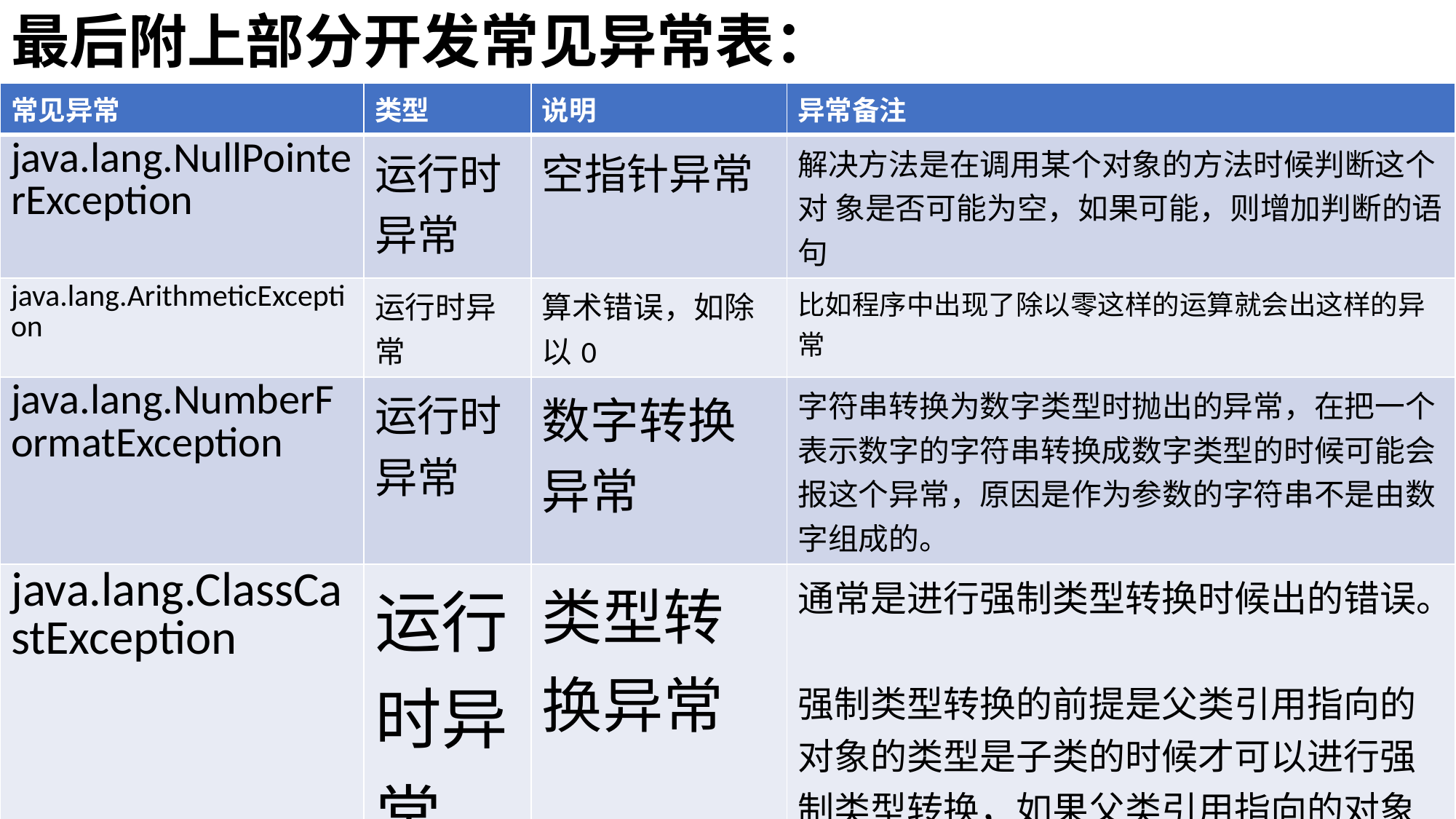

# 最后附上部分开发常见异常表：
| 常见异常 | 类型 | 说明 | 异常备注 |
| --- | --- | --- | --- |
| java.lang.NullPointerException | 运行时异常 | 空指针异常 | 解决方法是在调用某个对象的方法时候判断这个对 象是否可能为空，如果可能，则增加判断的语句 |
| java.lang.ArithmeticException | 运行时异常 | 算术错误，如除以0 | 比如程序中出现了除以零这样的运算就会出这样的异常 |
| java.lang.NumberFormatException | 运行时异常 | 数字转换异常 | 字符串转换为数字类型时抛出的异常，在把一个表示数字的字符串转换成数字类型的时候可能会报这个异常，原因是作为参数的字符串不是由数字组成的。 |
| java.lang.ClassCastException | 运行时异常 | 类型转换异常 | 通常是进行强制类型转换时候出的错误。 强制类型转换的前提是父类引用指向的对象的类型是子类的时候才可以进行强制类型转换，如果父类引用指向的对象的类型不是子类的时候将产生 java.lang.ClassCastException异常 |